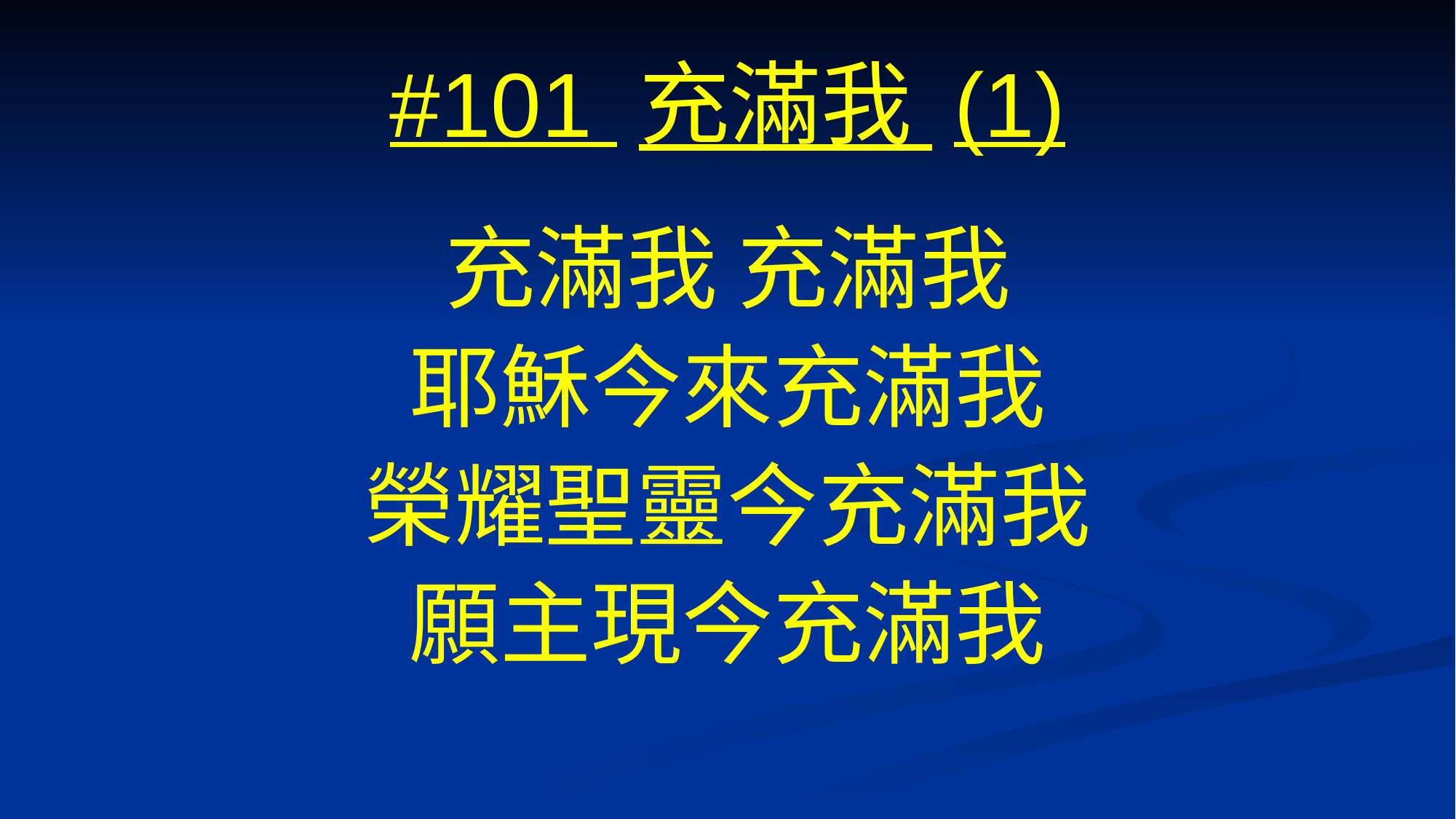

# #101 充滿我 (1)
充滿我 充滿我
耶穌今來充滿我
榮耀聖靈今充滿我
願主現今充滿我